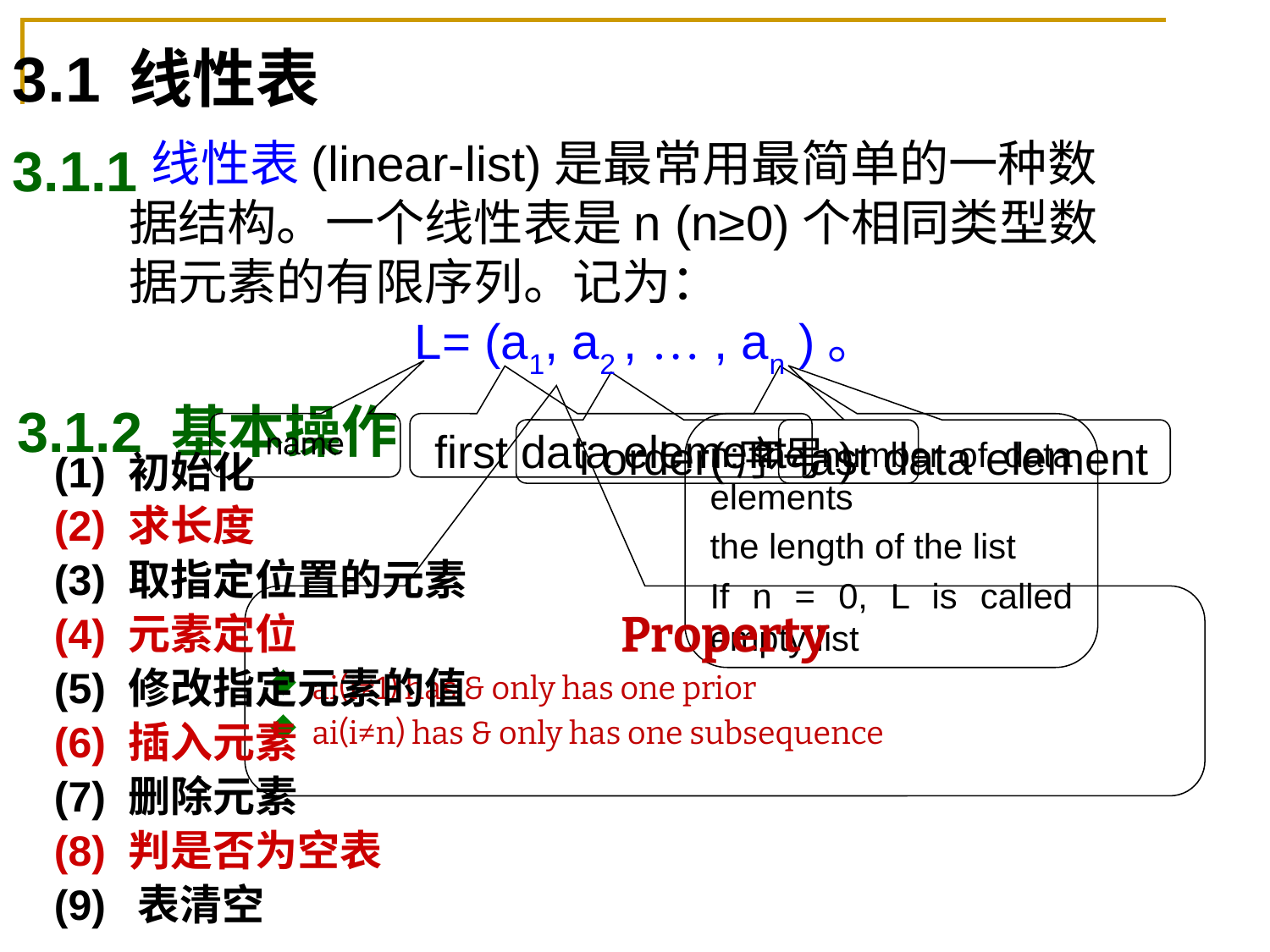

3.1 线性表
3.1.1

 线性表(linear-list)是最常用最简单的一种数据结构。一个线性表是n (n≥0)个相同类型数据元素的有限序列。记为：
  L= (a1, a2 , … , an )。

3.1.2 基本操作

name
first data element
n: the number of data elements
the length of the list
If n = 0, L is called empty list
i order(序号)
last data element
(1) 初始化
(2) 求长度
(3) 取指定位置的元素
(4) 元素定位
(5) 修改指定元素的值
(6) 插入元素
(7) 删除元素
(8) 判是否为空表
(9)  表清空

Property
  ai(i≠1) has & only has one prior
  ai(i≠n) has & only has one subsequence